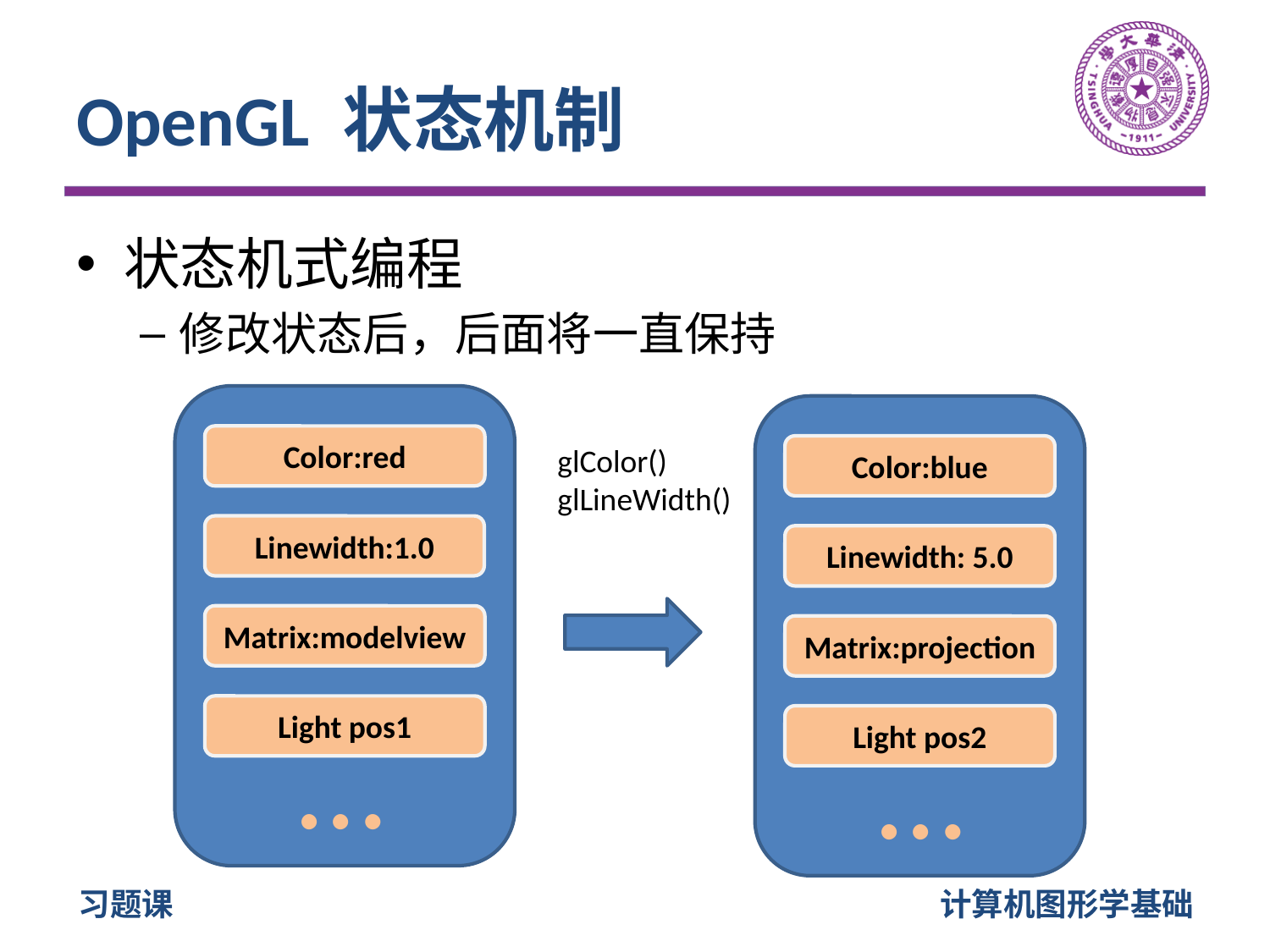

# OpenGL 状态机制
状态机式编程
修改状态后，后面将一直保持

Color:red
glColor()
glLineWidth()
Color:blue
Linewidth:1.0
Linewidth: 5.0

Matrix:modelview
Matrix:projection
Light pos1
…
Light pos2
…